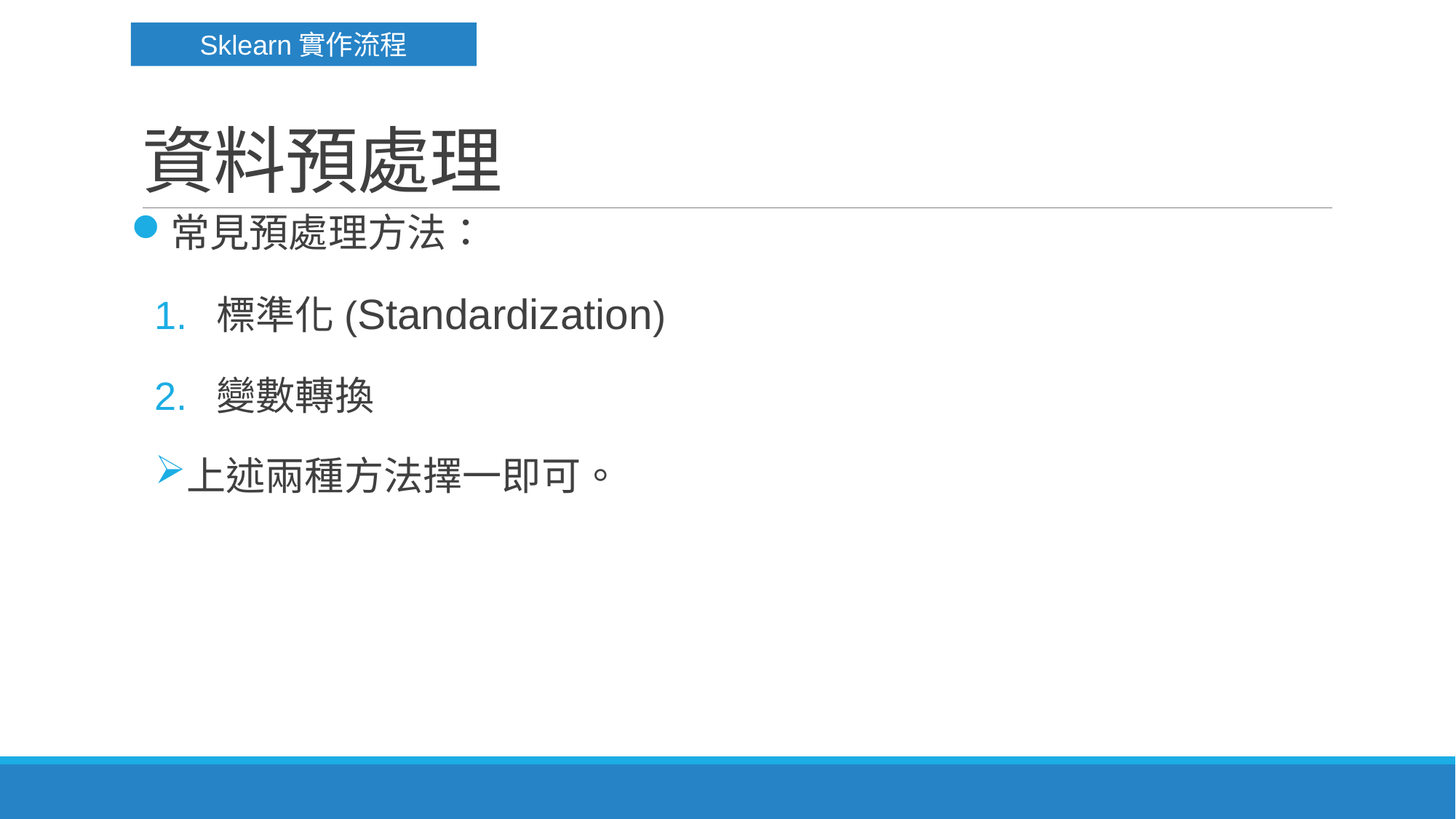

Sklearn實作流程
# 資料預處理
常見預處理方法：
標準化(Standardization)
變數轉換
上述兩種方法擇一即可。